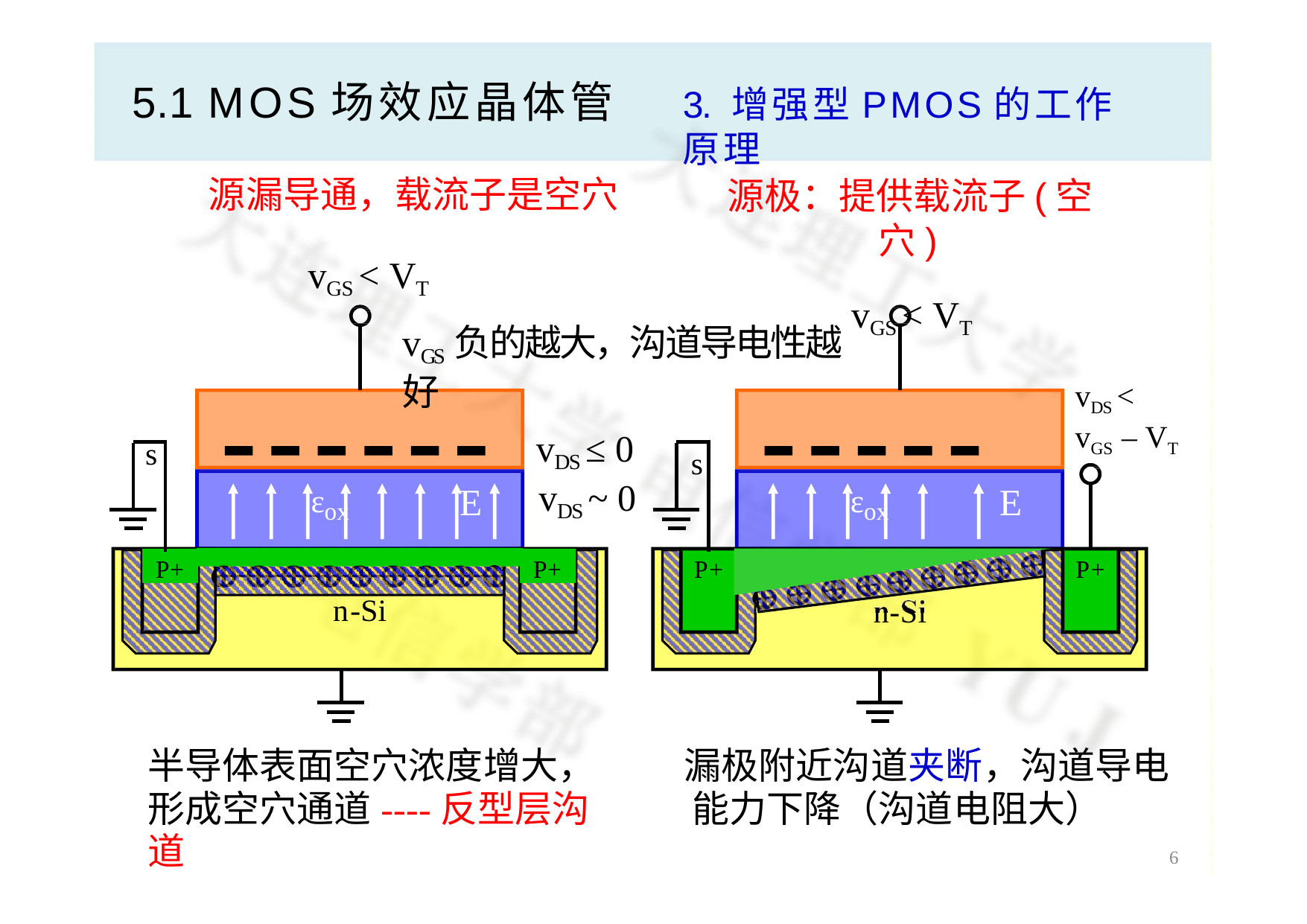

# 5.1 MOS场效应晶体管
3. 增强型PMOS的工作原理
源漏导通，载流子是空穴
源极：提供载流子(空穴)
vGS < VT
vGS < VT

vGS负的越大，沟道导电性越好

vDS <
vGS  – VT

vDS ≤ 0
s

s

vDS ~ 0
E
E

εox
εox

n-Si

P+
P+

P+
P+

n-Si

半导体表面空穴浓度增大，  形成空穴通道----反型层沟道
漏极附近沟道夹断，沟道导电  能力下降（沟道电阻大）
6